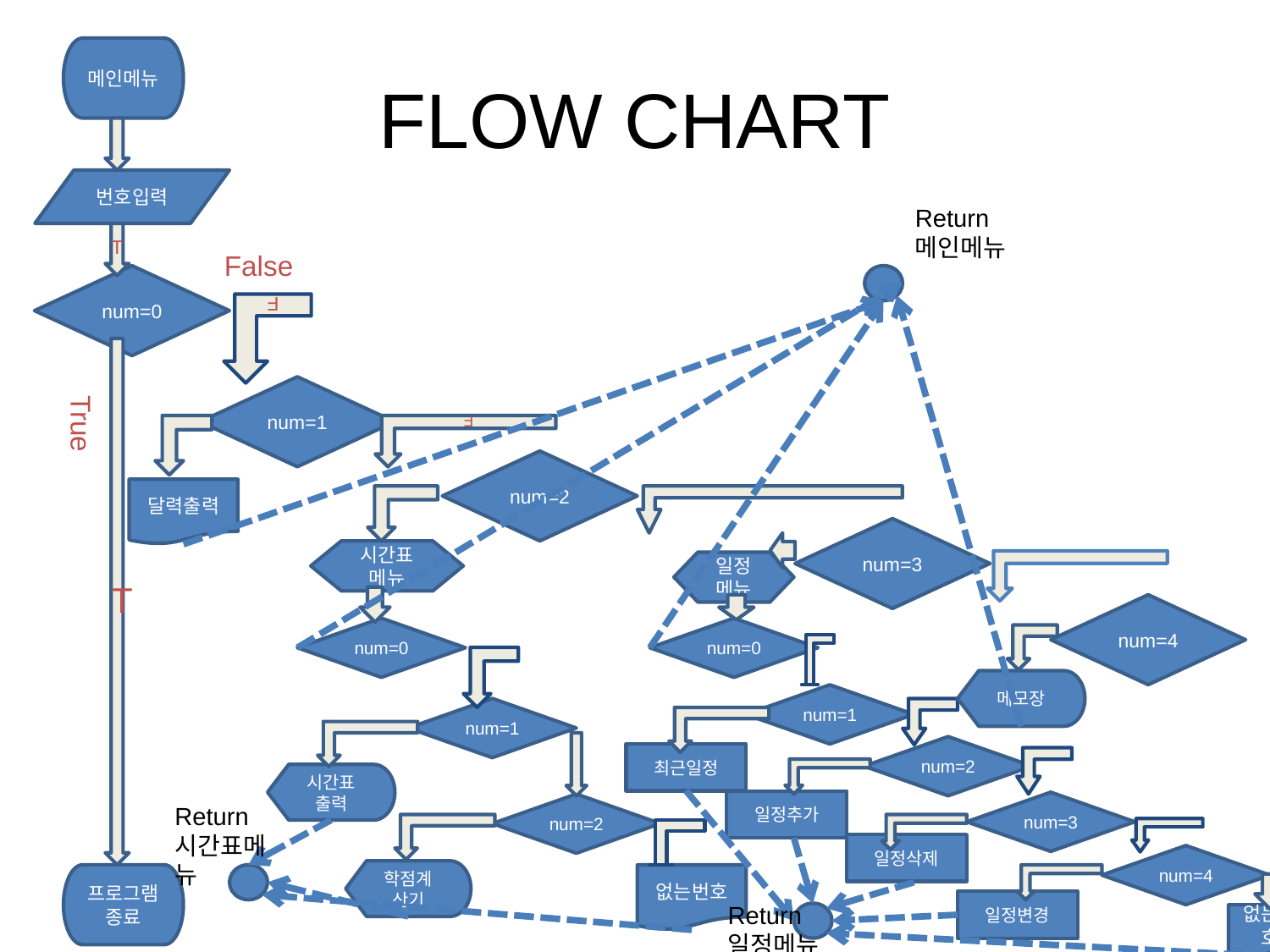

# FLOW CHART
메인메뉴

번호입력

Return 메인메뉴
T
False
num=0

F
T
num=1
True

F
num=2
달력출력

num=3

시간표 메뉴

일정 메뉴

num=4
num=0
num=0

메모장
num=1
num=1

num=2
최근일정

시간표 출력
일정추가
num=3
num=2
Return 시간표메뉴

일정삭제
num=4
학점계산기

프로그램 종료

없는번호

일정변경
Return 일정메뉴

없는번호